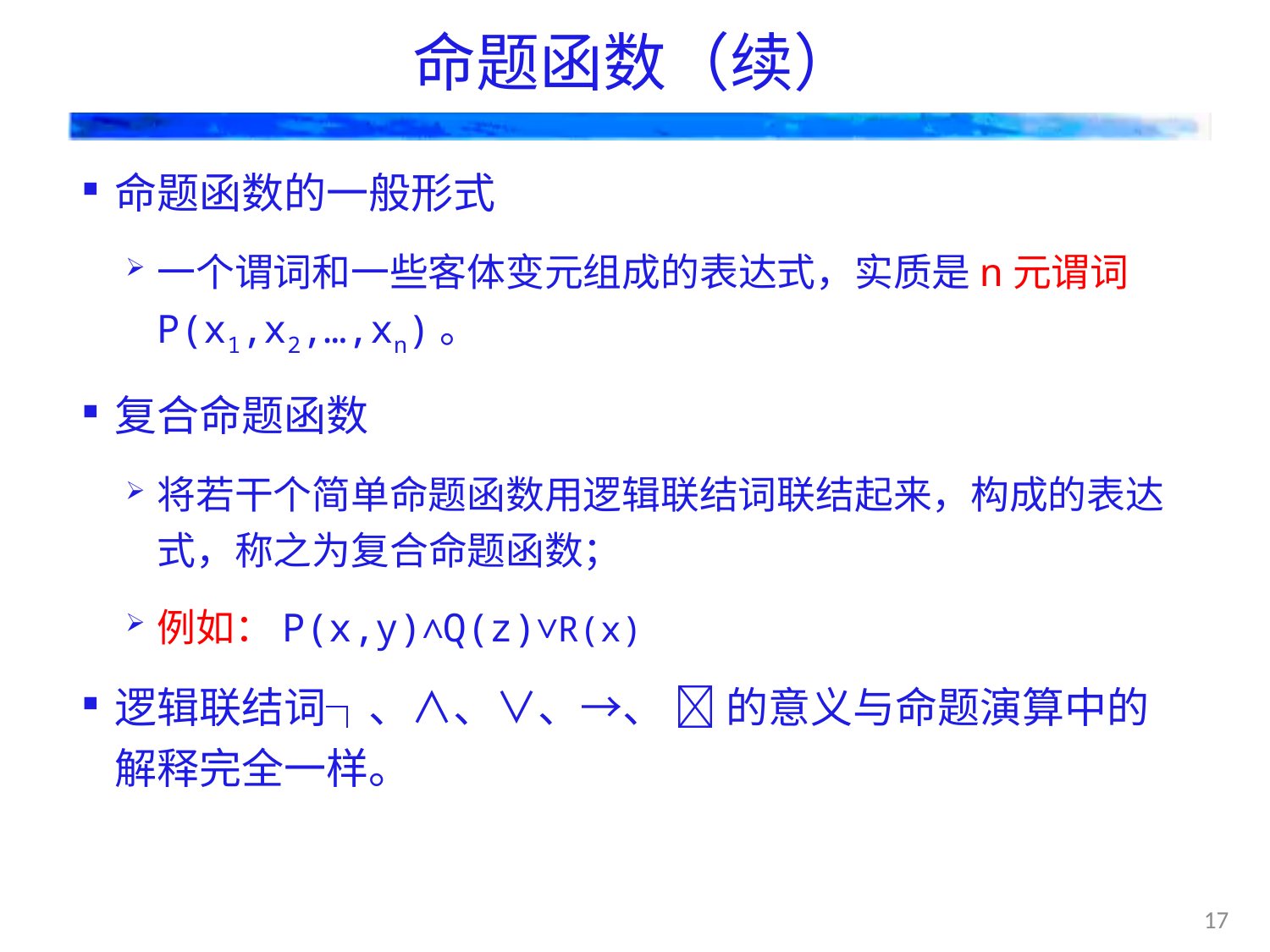

# 命题函数（续）
命题函数的一般形式
一个谓词和一些客体变元组成的表达式，实质是n元谓词P(x1,x2,…,xn)。
复合命题函数
将若干个简单命题函数用逻辑联结词联结起来，构成的表达式，称之为复合命题函数；
例如：P(x,y)∧Q(z)∨R(x)
逻辑联结词┐、∧、∨、→、 ↔ 的意义与命题演算中的解释完全一样。
17